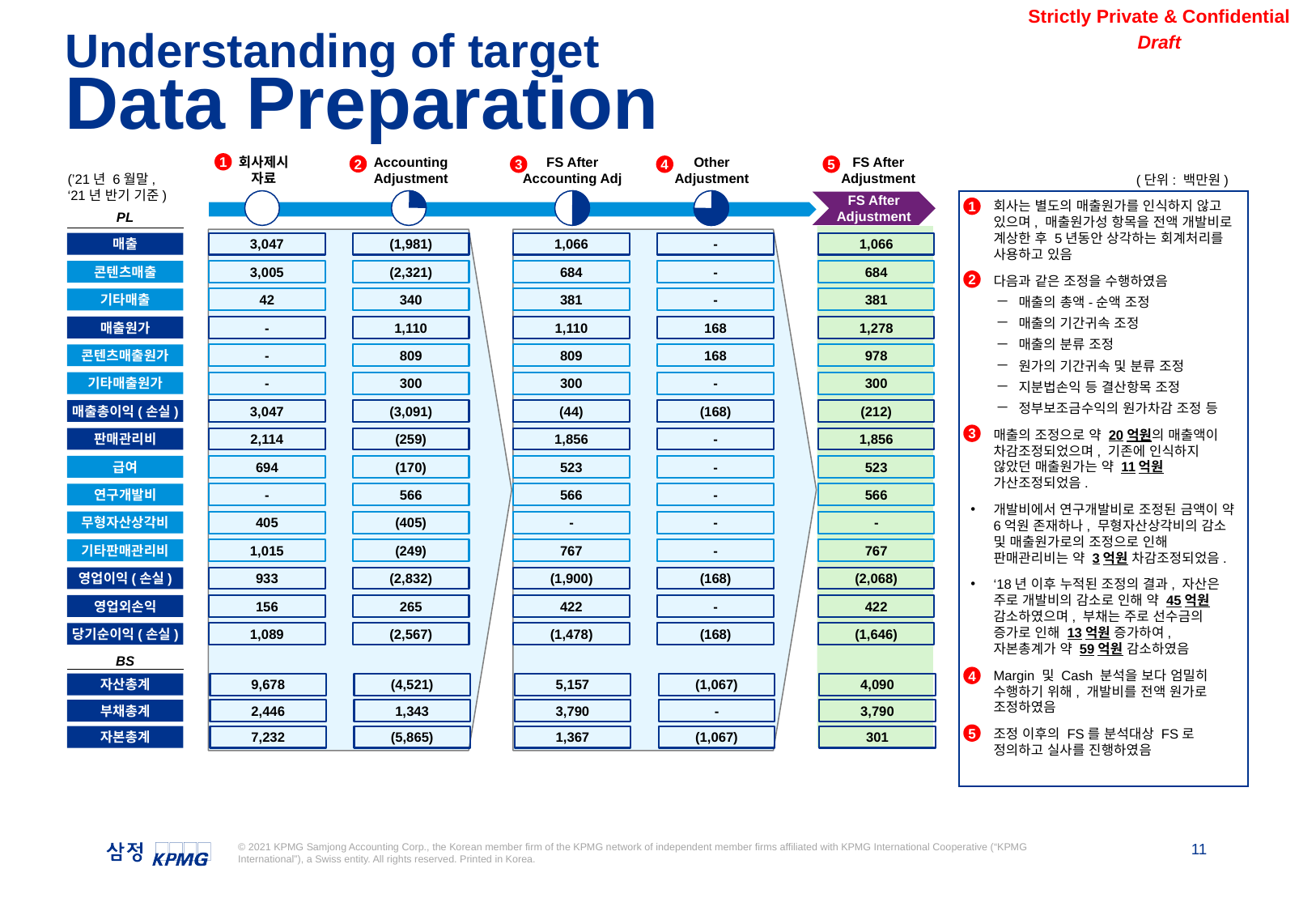

Understanding of target
Data Preparation
회사제시
자료
Accounting
Adjustment
FS After Accounting Adj
Other Adjustment
FS After
Adjustment
1
2
3
4
5
(’21년 6월말,
‘21년 반기 기준)
(단위: 백만원)

회사는 별도의 매출원가를 인식하지 않고 있으며, 매출원가성 항목을 전액 개발비로 계상한 후 5년동안 상각하는 회계처리를 사용하고 있음
다음과 같은 조정을 수행하였음
매출의 총액-순액 조정
매출의 기간귀속 조정
매출의 분류 조정
원가의 기간귀속 및 분류 조정
지분법손익 등 결산항목 조정
정부보조금수익의 원가차감 조정 등
매출의 조정으로 약 20억원의 매출액이 차감조정되었으며, 기존에 인식하지 않았던 매출원가는 약 11억원 가산조정되었음.
개발비에서 연구개발비로 조정된 금액이 약 6억원 존재하나, 무형자산상각비의 감소 및 매출원가로의 조정으로 인해 판매관리비는 약 3억원 차감조정되었음.
‘18년 이후 누적된 조정의 결과, 자산은 주로 개발비의 감소로 인해 약 45억원 감소하였으며, 부채는 주로 선수금의 증가로 인해 13억원 증가하여, 자본총계가 약 59억원 감소하였음
Margin 및 Cash 분석을 보다 엄밀히 수행하기 위해, 개발비를 전액 원가로 조정하였음
조정 이후의 FS를 분석대상 FS로 정의하고 실사를 진행하였음

FS After Adjustment
1

PL

매출
3,047
(1,981)
1,066
-
1,066
콘텐츠매출
3,005
(2,321)
684
-
684
2
기타매출
42
340
381
-
381
매출원가
-
1,110
1,110
168
1,278
콘텐츠매출원가
-
809
809
168
978
기타매출원가
-
300
300
-
300
매출총이익(손실)
3,047
(3,091)
(44)
(168)
(212)
3
판매관리비
2,114
(259)
1,856
-
1,856
급여
694
(170)
523
-
523
연구개발비
-
566
566
-
566
무형자산상각비
405
(405)
-
-
-
기타판매관리비
1,015
(249)
767
-
767
영업이익(손실)
933
(2,832)
(1,900)
(168)
(2,068)
영업외손익
156
265
422
-
422
당기순이익(손실)
1,089
(2,567)
(1,478)
(168)
(1,646)
BS
4
자산총계
9,678
(4,521)
5,157
(1,067)
4,090
부채총계
2,446
1,343
3,790
-
3,790
5
자본총계
7,232
(5,865)
1,367
(1,067)
301